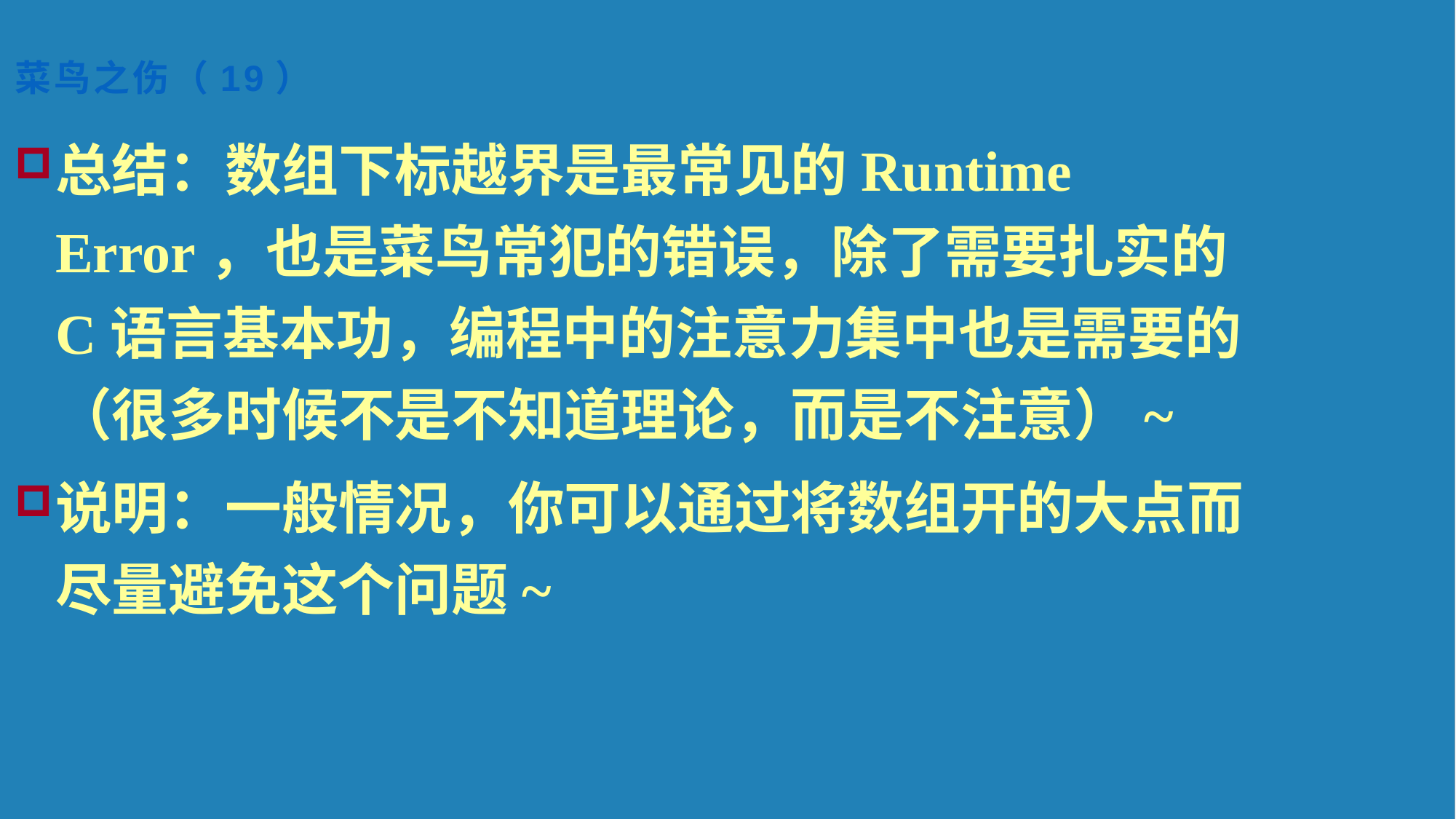

菜鸟之伤（19）
总结：数组下标越界是最常见的Runtime Error，也是菜鸟常犯的错误，除了需要扎实的C语言基本功，编程中的注意力集中也是需要的（很多时候不是不知道理论，而是不注意）~
说明：一般情况，你可以通过将数组开的大点而尽量避免这个问题~

129